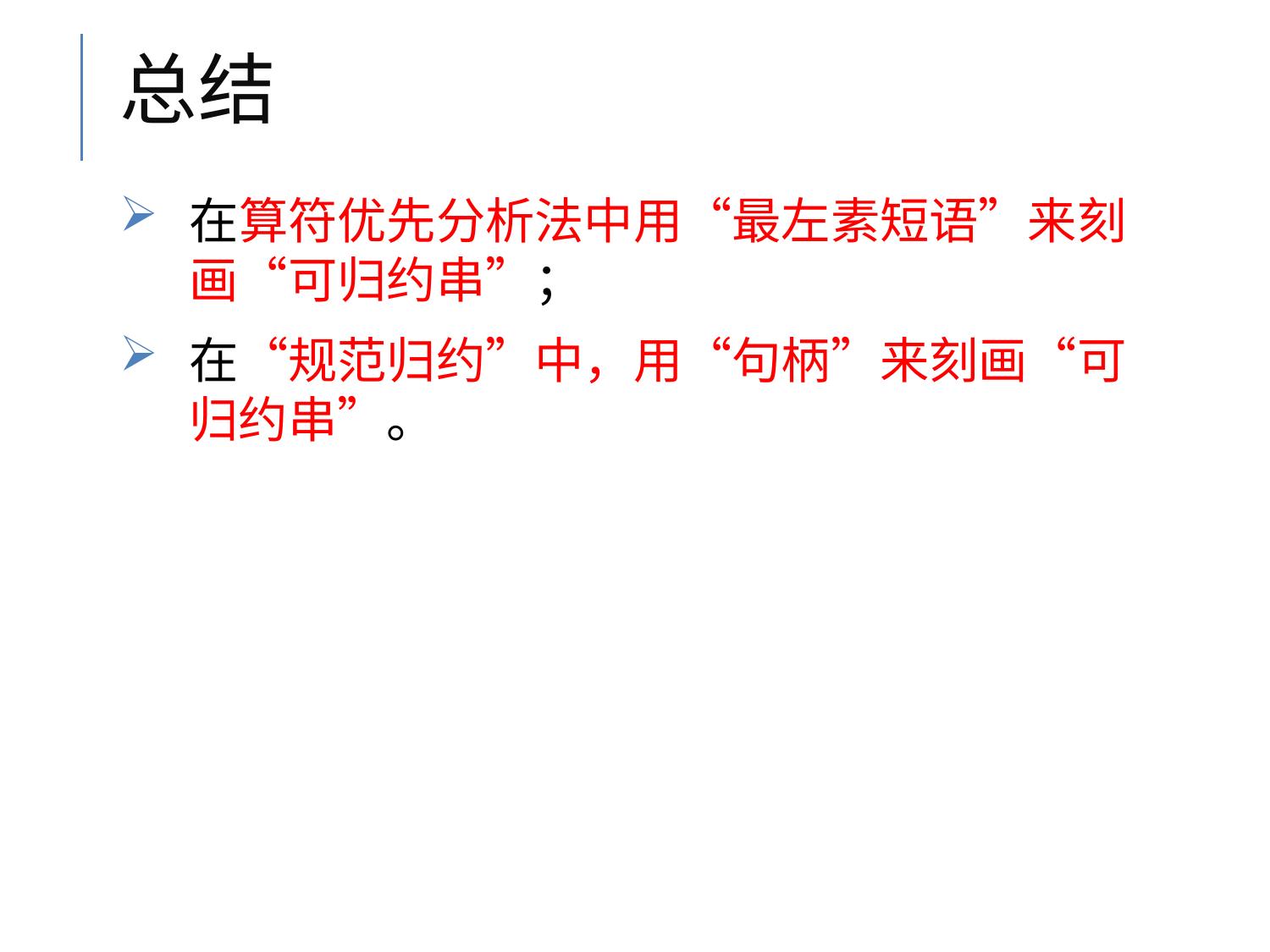

# 总结
在算符优先分析法中用“最左素短语”来刻画“可归约串”；
在“规范归约”中，用“句柄”来刻画“可归约串”。

49